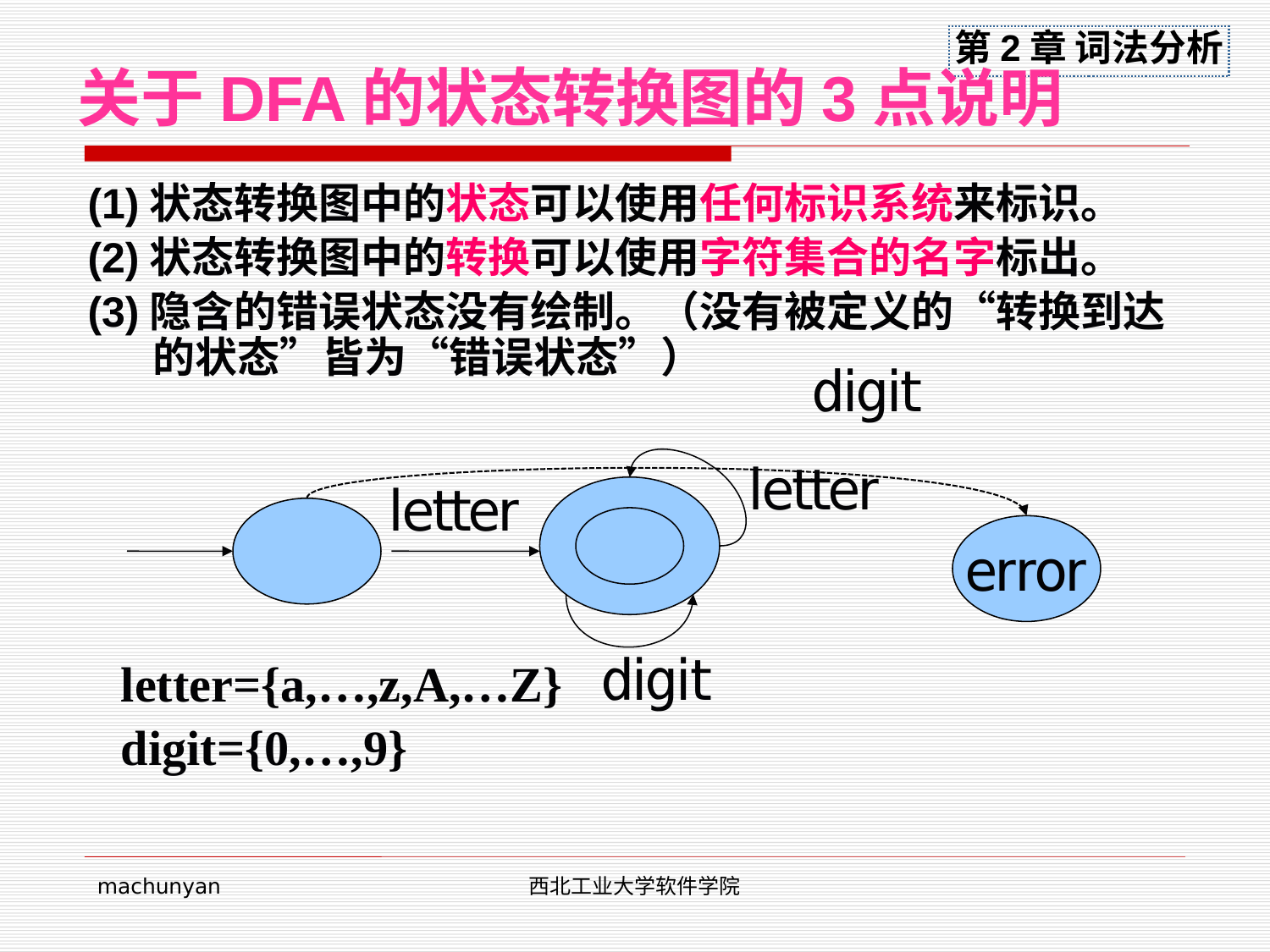

# 关于DFA的状态转换图的3点说明
(1)状态转换图中的状态可以使用任何标识系统来标识。
(2)状态转换图中的转换可以使用字符集合的名字标出。
(3)隐含的错误状态没有绘制。（没有被定义的“转换到达的状态”皆为“错误状态”）

digit
letter
letter

digit
error
letter={a,…,z,A,…Z}
digit={0,…,9}
machunyan

西北工业大学软件学院
60